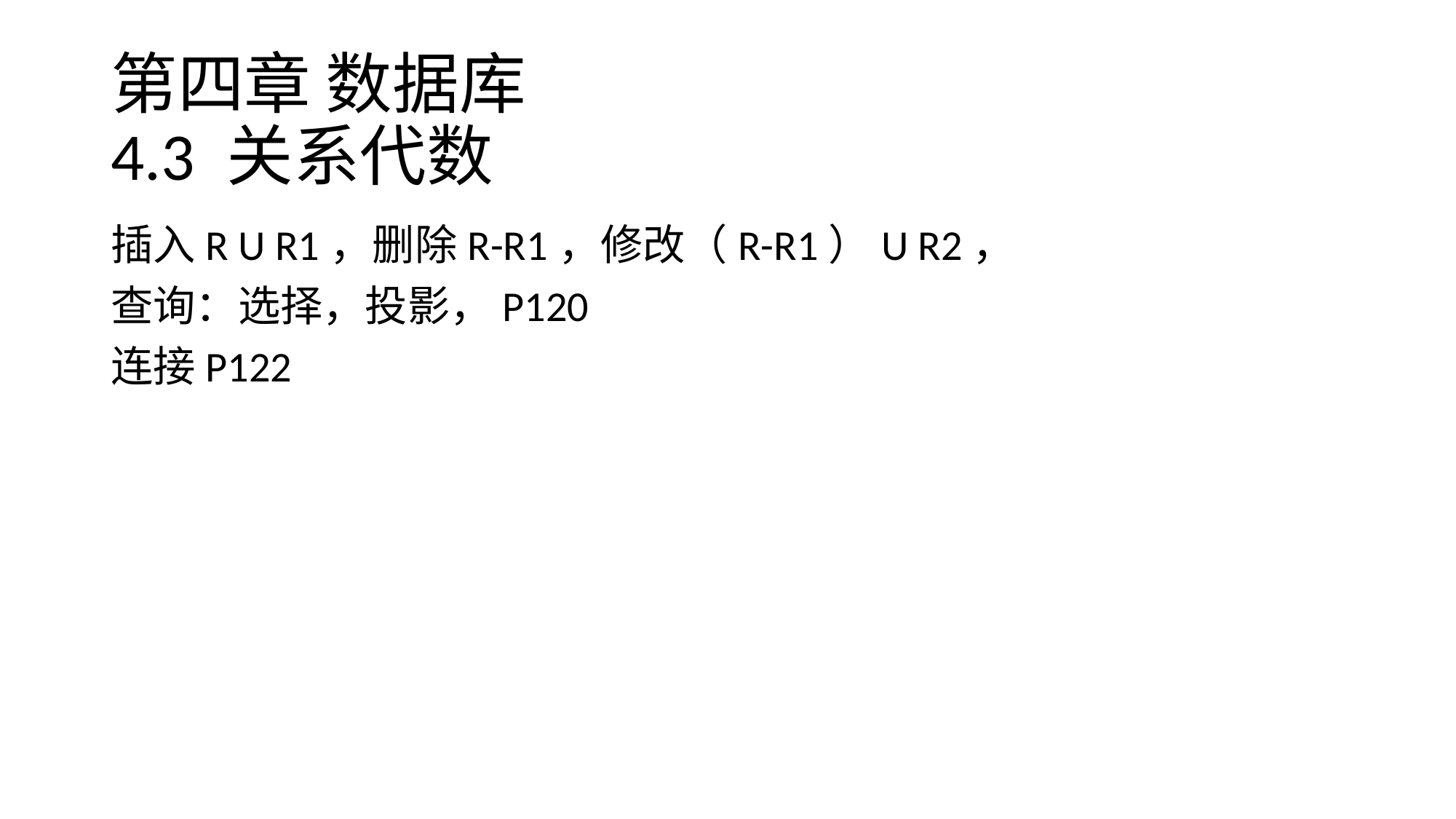

# 第四章 数据库 4.3 关系代数
插入R U R1，删除R-R1，修改（R-R1）U R2，
查询：选择，投影，P120
连接P122